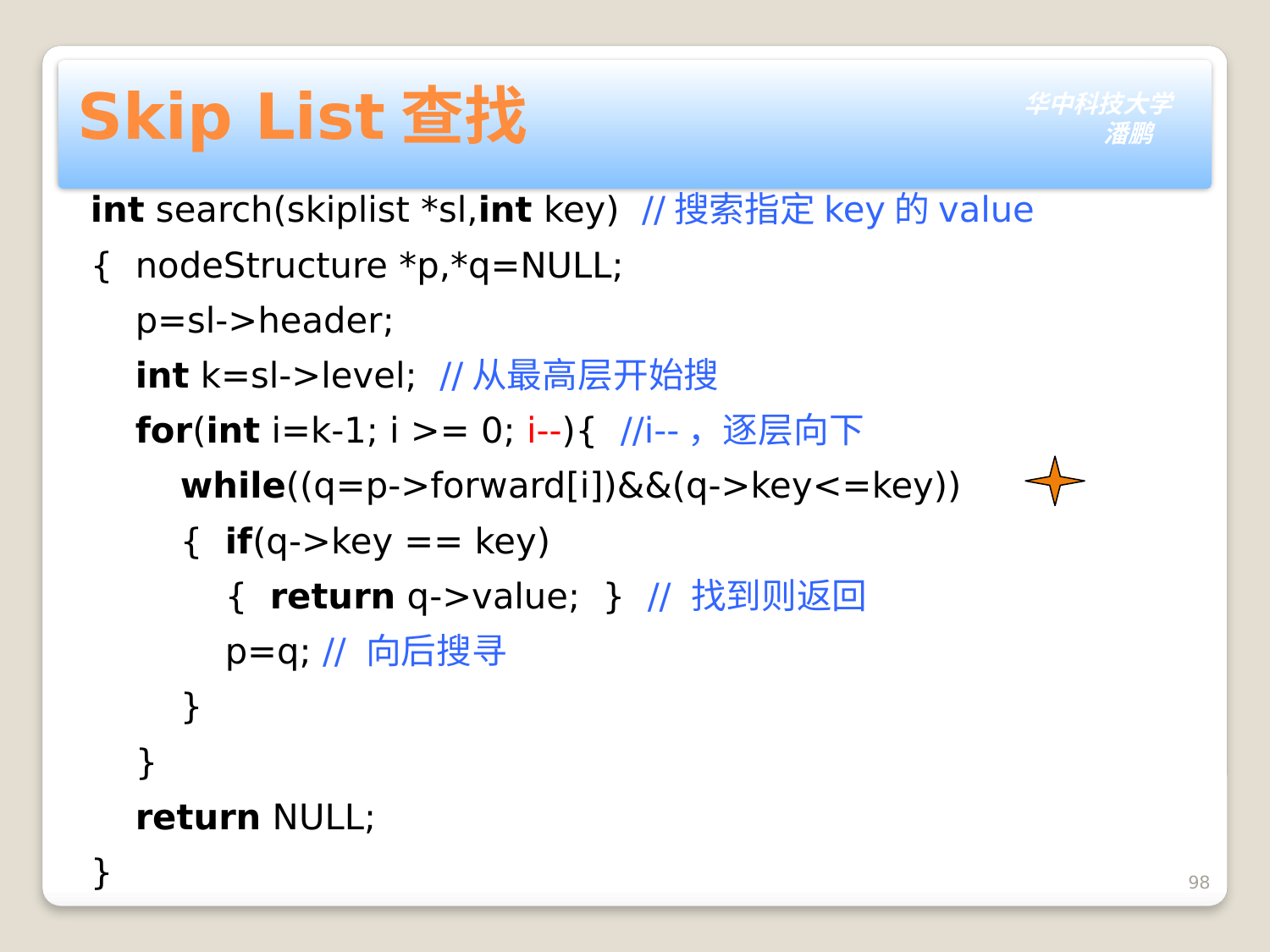

# Skip List查找
int search(skiplist *sl,int key)  //搜索指定key的value
{  nodeStructure *p,*q=NULL;
    p=sl->header;
    int k=sl->level;  //从最高层开始搜
    for(int i=k-1; i >= 0; i--){  //i--，逐层向下
        while((q=p->forward[i])&&(q->key<=key))
        {  if(q->key == key)
            {  return q->value;  }  // 找到则返回
            p=q; // 向后搜寻
        }
    }
    return NULL;
}

98